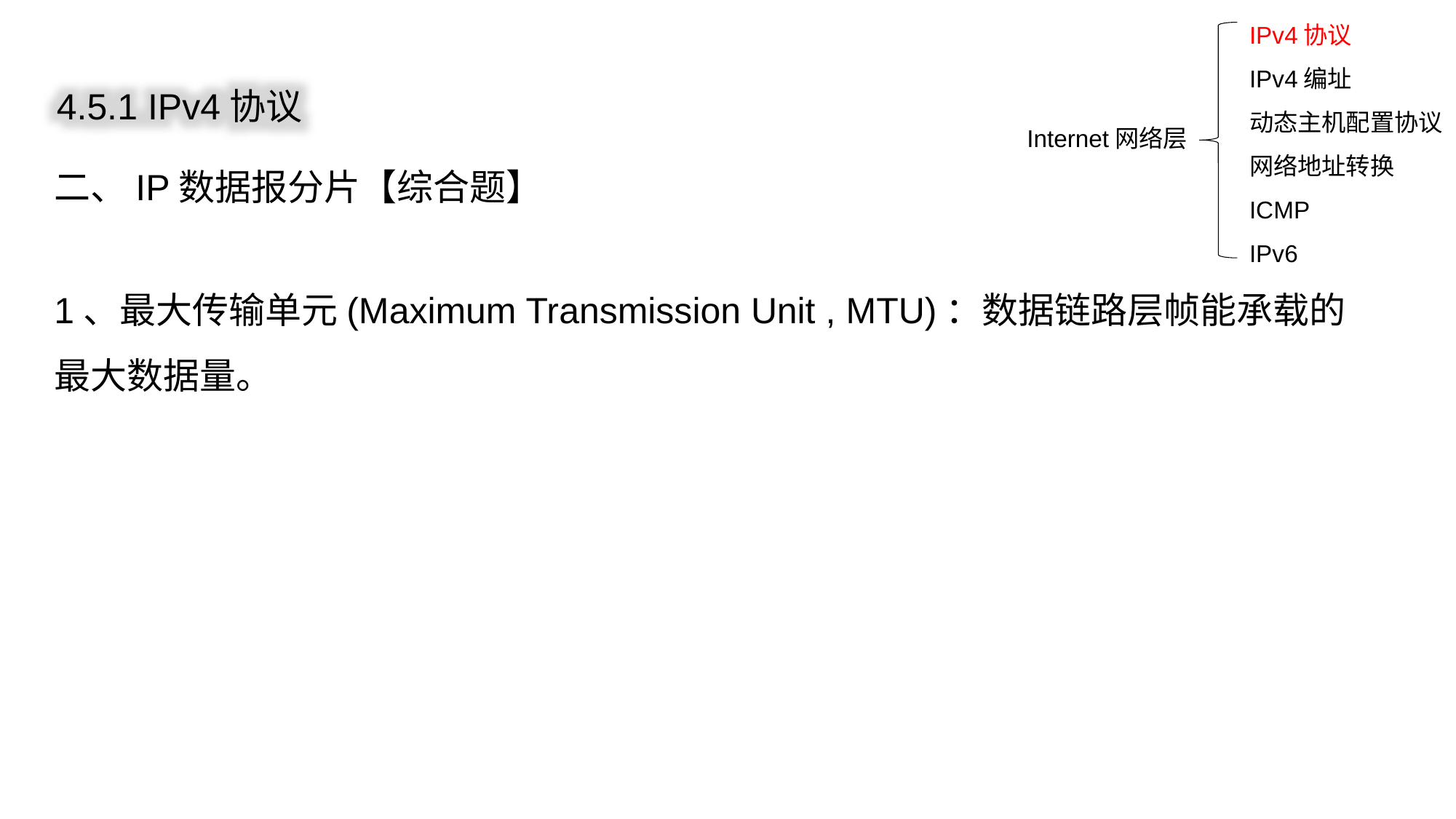

IPv4协议
IPv4编址
动态主机配置协议
网络地址转换
ICMP
IPv6

4.5.1 IPv4协议
Internet网络层
二、IP数据报分片【综合题】
1、最大传输单元(Maximum Transmission Unit , MTU)：数据链路层帧能承载的最大数据量。